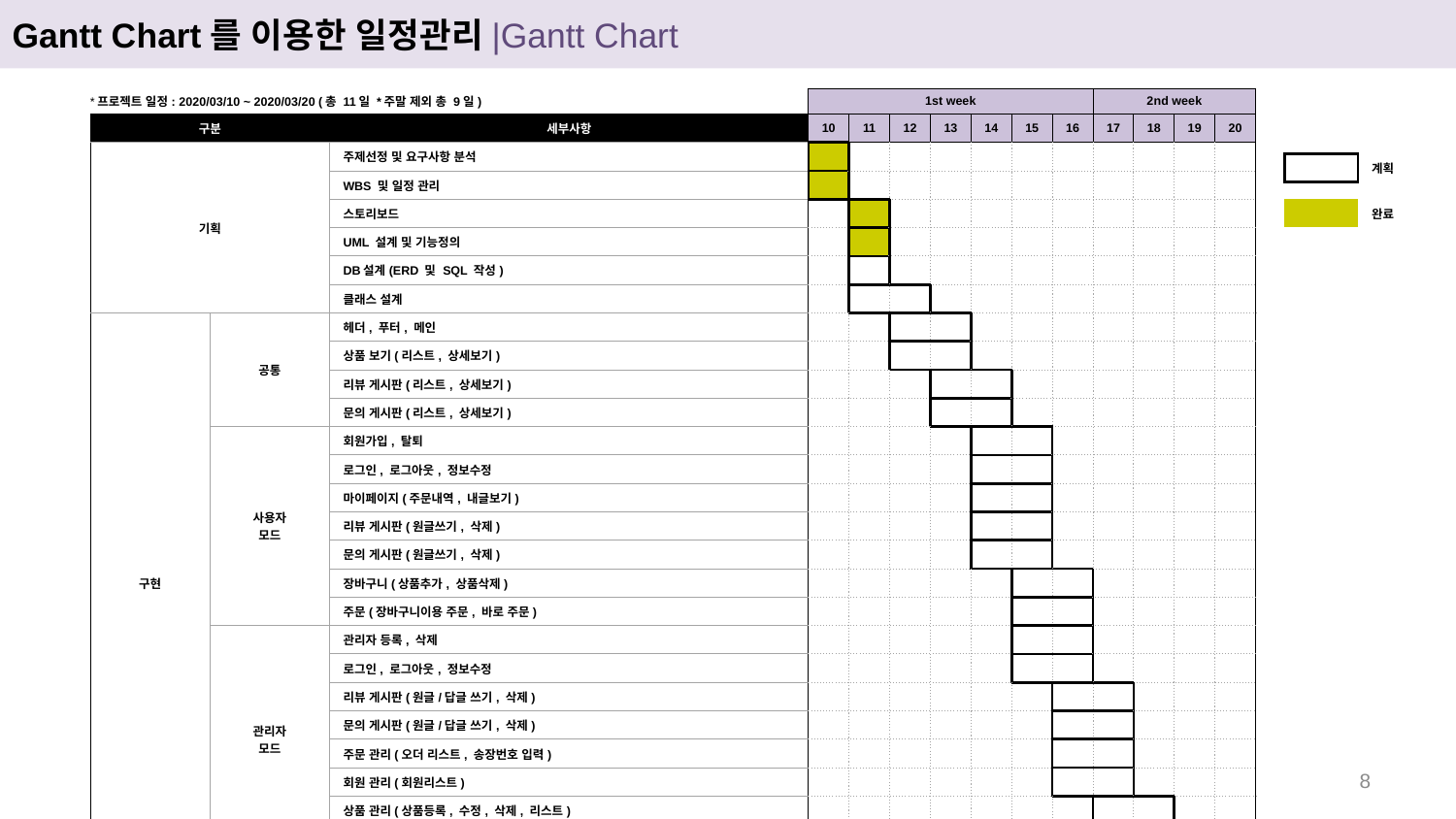

Gantt Chart를 이용한 일정관리|Gantt Chart
| \*프로젝트 일정: 2020/03/10 ~ 2020/03/20 (총 11일 \*주말 제외 총 9일) |  |  | 1st week |  |  |  |  |  |  | 2nd week |  |  |  |
| --- | --- | --- | --- | --- | --- | --- | --- | --- | --- | --- | --- | --- | --- |
| 구분 |  | 세부사항 | 10 | 11 | 12 | 13 | 14 | 15 | 16 | 17 | 18 | 19 | 20 |
| 기획 |  | 주제선정 및 요구사항 분석 |  |  |  |  |  |  |  |  |  |  |  |
|  |  | WBS 및 일정 관리 |  |  |  |  |  |  |  |  |  |  |  |
|  |  | 스토리보드 |  |  |  |  |  |  |  |  |  |  |  |
|  |  | UML 설계 및 기능정의 |  |  |  |  |  |  |  |  |  |  |  |
|  |  | DB설계(ERD 및 SQL 작성) |  |  |  |  |  |  |  |  |  |  |  |
|  |  | 클래스 설계 |  |  |  |  |  |  |  |  |  |  |  |
| 구현 | 공통 | 헤더, 푸터, 메인 |  |  |  |  |  |  |  |  |  |  |  |
|  |  | 상품 보기(리스트, 상세보기) |  |  |  |  |  |  |  |  |  |  |  |
|  |  | 리뷰 게시판(리스트, 상세보기) |  |  |  |  |  |  |  |  |  |  |  |
|  |  | 문의 게시판(리스트, 상세보기) |  |  |  |  |  |  |  |  |  |  |  |
|  | 사용자 모드 | 회원가입, 탈퇴 |  |  |  |  |  |  |  |  |  |  |  |
|  |  | 로그인, 로그아웃, 정보수정 |  |  |  |  |  |  |  |  |  |  |  |
|  |  | 마이페이지(주문내역, 내글보기) |  |  |  |  |  |  |  |  |  |  |  |
|  |  | 리뷰 게시판(원글쓰기, 삭제) |  |  |  |  |  |  |  |  |  |  |  |
|  |  | 문의 게시판(원글쓰기, 삭제) |  |  |  |  |  |  |  |  |  |  |  |
|  |  | 장바구니(상품추가, 상품삭제) |  |  |  |  |  |  |  |  |  |  |  |
|  |  | 주문(장바구니이용 주문, 바로 주문) |  |  |  |  |  |  |  |  |  |  |  |
|  | 관리자 모드 | 관리자 등록, 삭제 |  |  |  |  |  |  |  |  |  |  |  |
|  |  | 로그인, 로그아웃, 정보수정 |  |  |  |  |  |  |  |  |  |  |  |
|  |  | 리뷰 게시판(원글/답글 쓰기, 삭제) |  |  |  |  |  |  |  |  |  |  |  |
|  |  | 문의 게시판(원글/답글 쓰기, 삭제) |  |  |  |  |  |  |  |  |  |  |  |
|  |  | 주문 관리(오더 리스트, 송장번호 입력) |  |  |  |  |  |  |  |  |  |  |  |
|  |  | 회원 관리(회원리스트) |  |  |  |  |  |  |  |  |  |  |  |
|  |  | 상품 관리(상품등록, 수정, 삭제, 리스트) |  |  |  |  |  |  |  |  |  |  |  |
|  |  | 공지글 작성, 수정, 삭제 |  |  |  |  |  |  |  |  |  |  |  |
| 통합, 테스트 및 수정 |  |  |  |  |  |  |  |  |  |  |  |  |  |
|  | 계획 |
| --- | --- |
|  |  |
|  | 완료 |
8